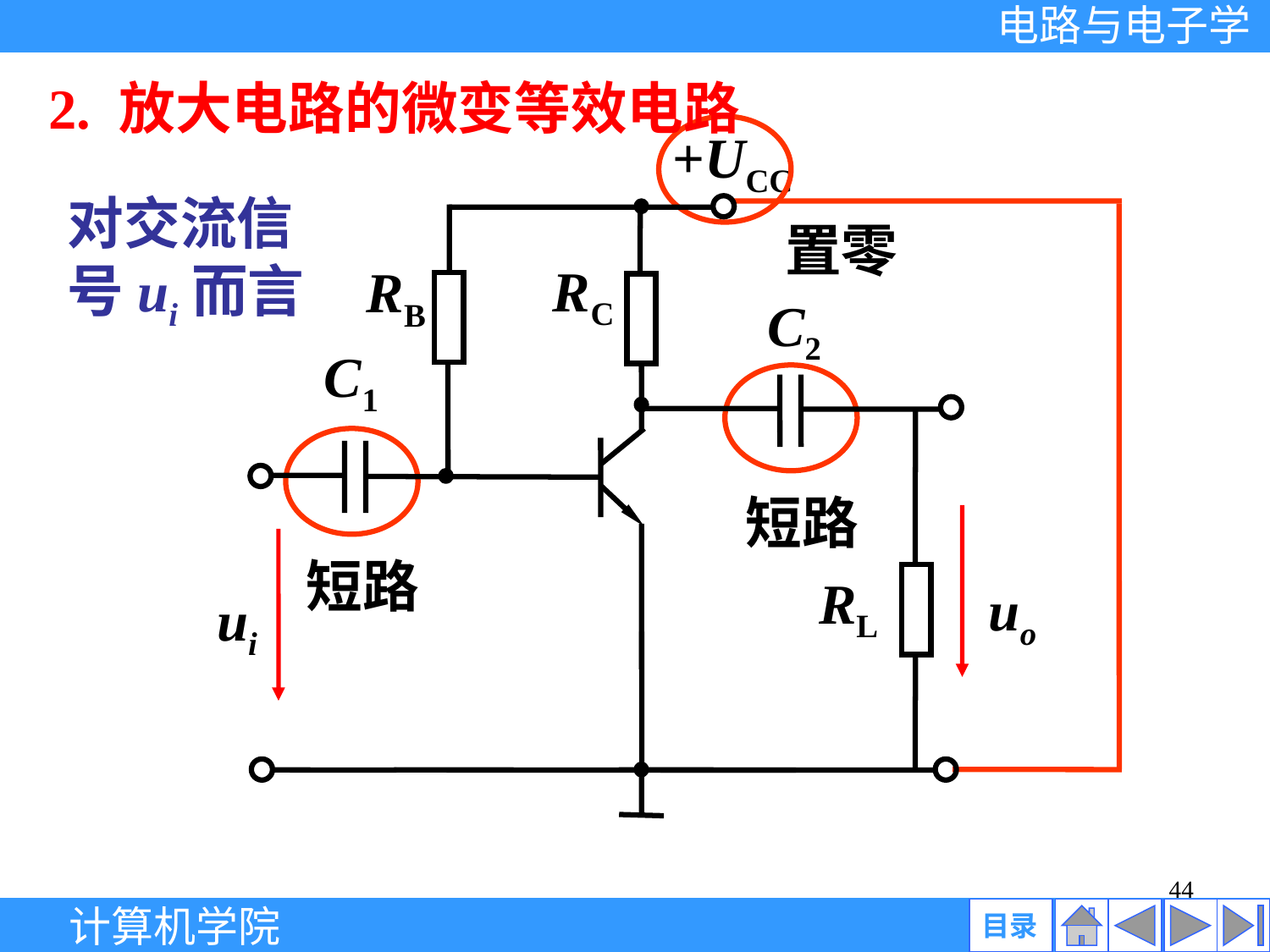

2. 放大电路的微变等效电路

置零
+UCC
对交流信号ui而言

RC
RB

C2

C1

短路

短路

RL
uo
ui